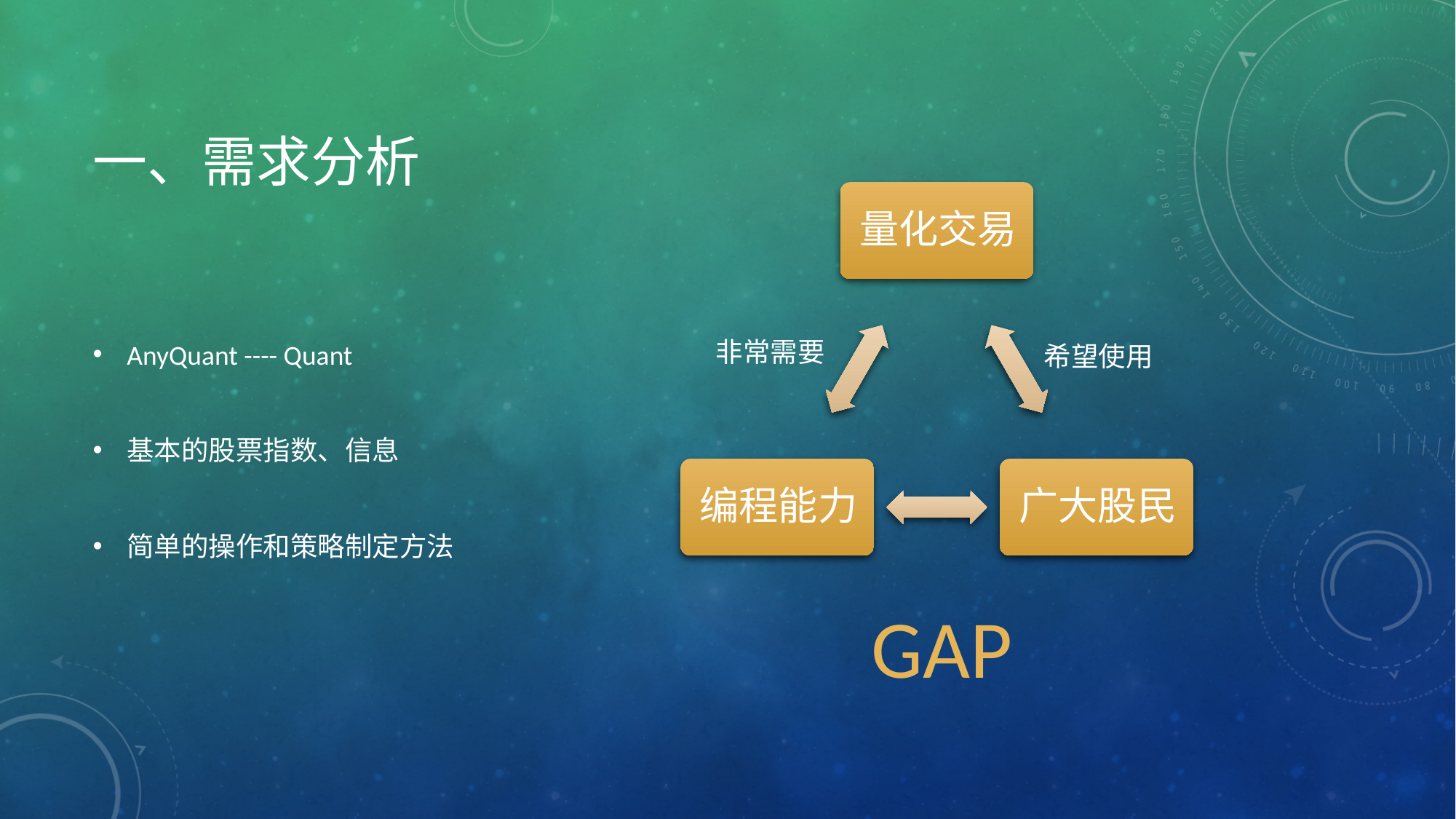

# 一、需求分析
量化交易

广大股民

编程能力

AnyQuant ---- Quant

基本的股票指数、信息

简单的操作和策略制定方法

非常需要
希望使用
GAP